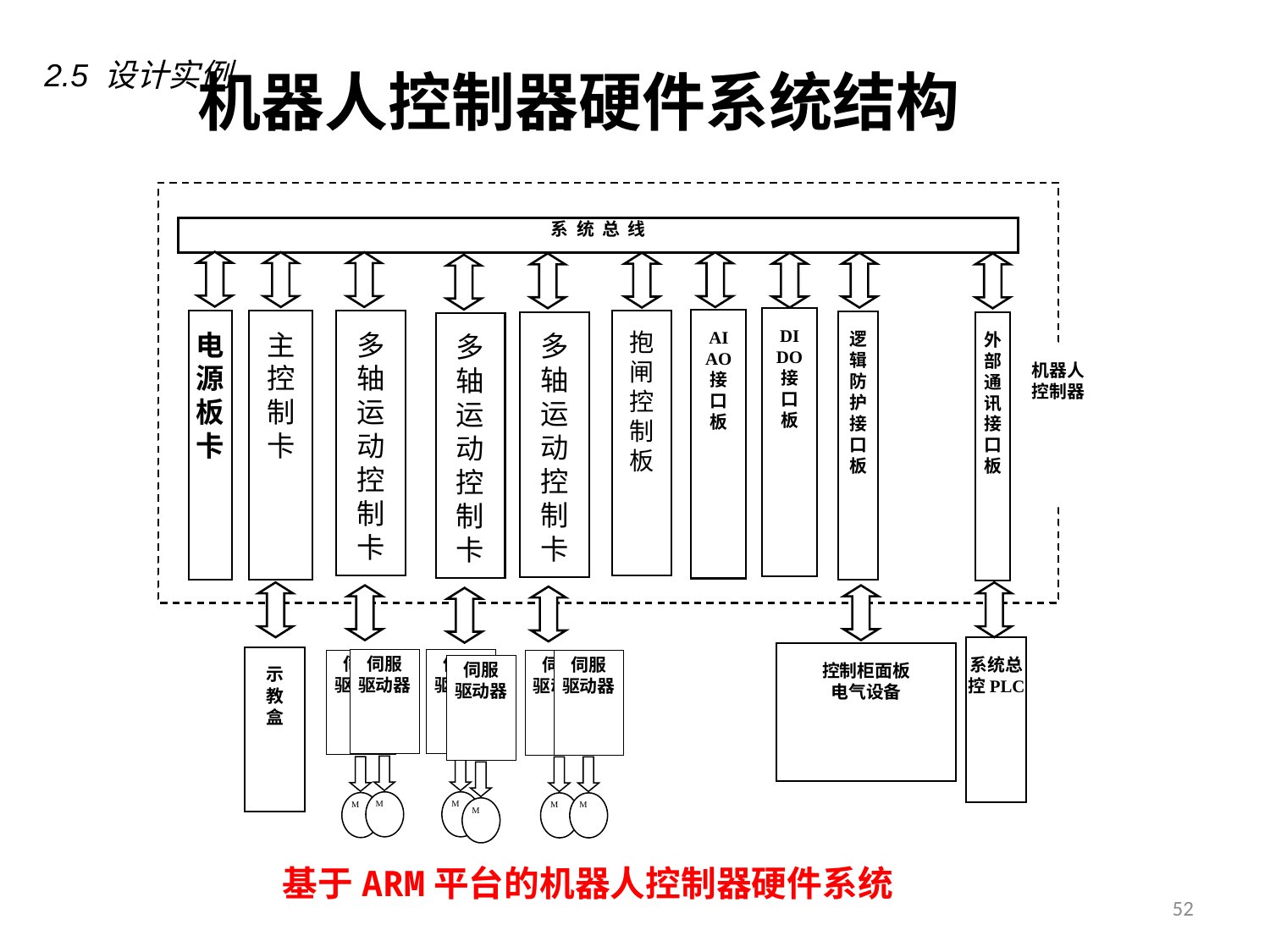

# 机器人控制器硬件系统结构
2.5 设计实例

系  统  总  线

多
轴
运
动
控
制
卡

多
轴
运
动
控
制
卡

多
轴
运
动
控
制
卡

DI
DO
接
口
板
AI
AO
接
口
板
抱
闸
控
制
板
电
源
板
卡
主
控
制
卡
逻
辑
防
护
接
口
板
外部通讯接口板
机器人控制器

系统总控PLC
控制柜面板
电气设备
示
教
盒
伺服
驱动器

M
伺服
驱动器

M
伺服
驱动器

M
伺服
驱动器

M
伺服
驱动器

M
伺服
驱动器

M
基于ARM平台的机器人控制器硬件系统
52